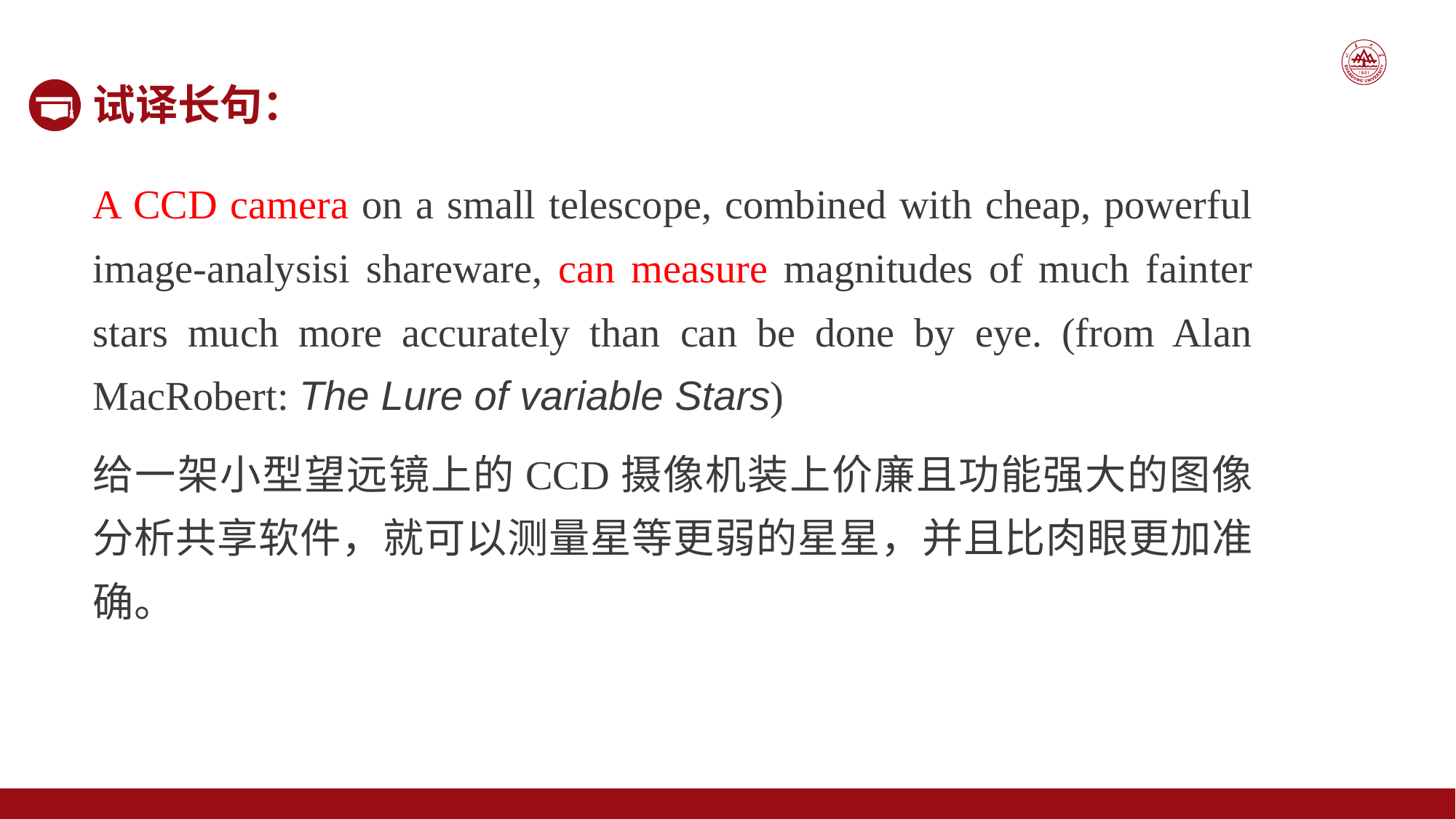

试译长句：

A CCD camera on a small telescope, combined with cheap, powerful image-analysisi shareware, can measure magnitudes of much fainter stars much more accurately than can be done by eye. (from Alan MacRobert: The Lure of variable Stars)
给一架小型望远镜上的CCD摄像机装上价廉且功能强大的图像分析共享软件，就可以测量星等更弱的星星，并且比肉眼更加准确。